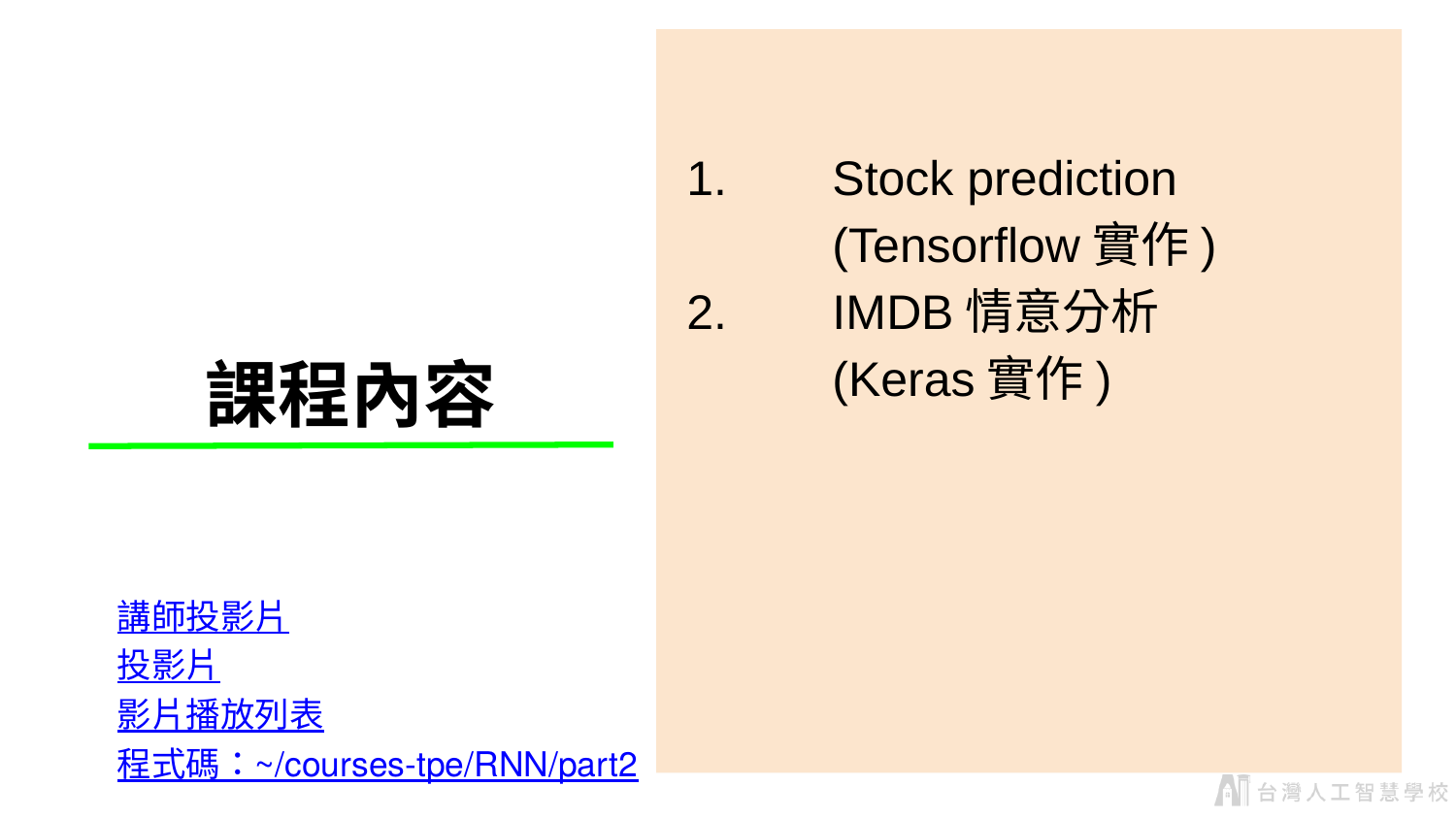

1.	Stock prediction
	(Tensorflow實作)
2.	IMDB情意分析
	(Keras實作)

課程內容
講師投影片
投影片
影片播放列表
程式碼：~/courses-tpe/RNN/part2